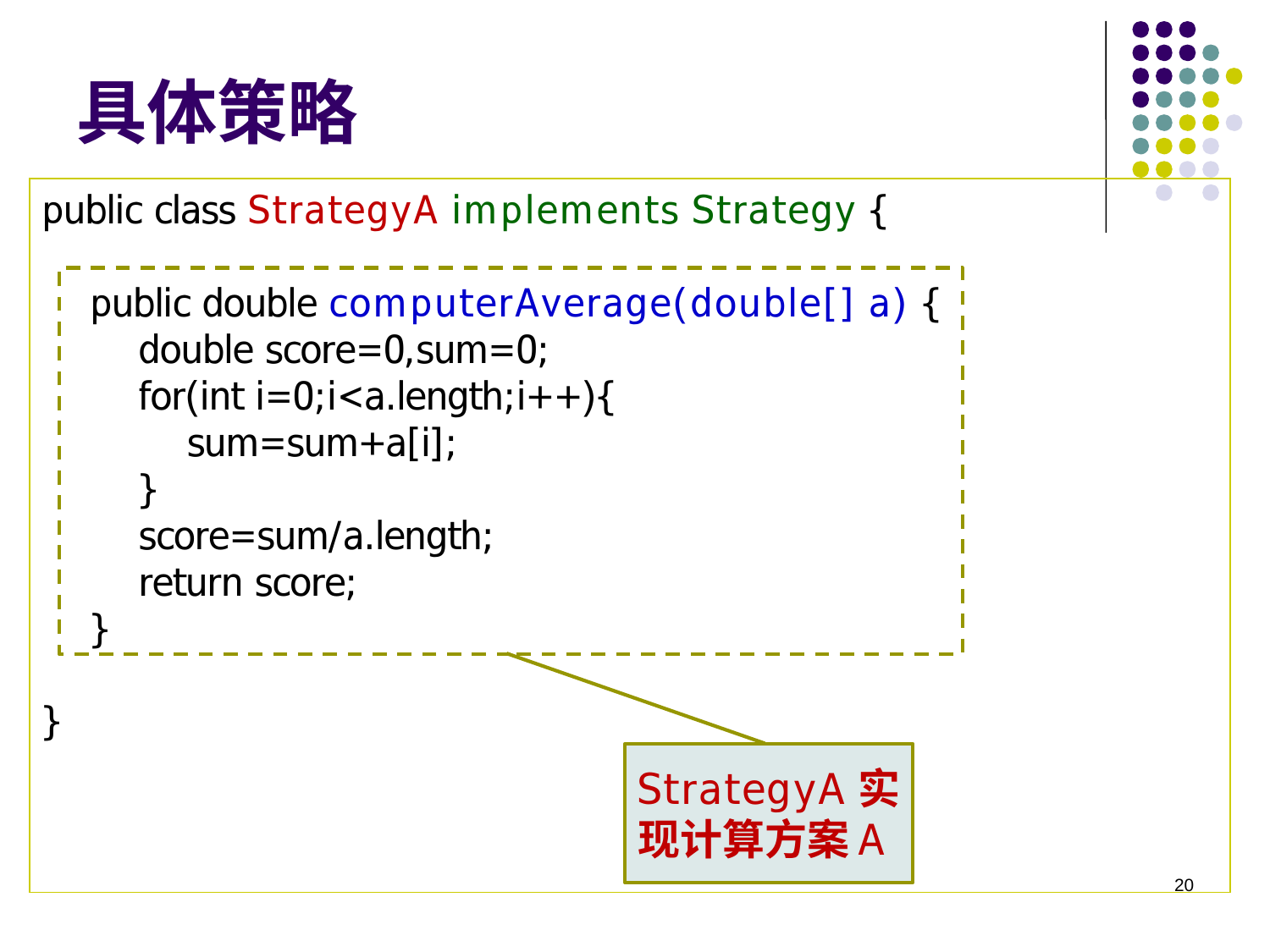

# 具体策略
public class StrategyA implements Strategy {

    public double computerAverage(double[] a) {
        double score=0,sum=0;
        for(int i=0;i<a.length;i++){
            sum=sum+a[i];
        }
        score=sum/a.length;
        return score;
    }

}

StrategyA实现计算方案A
20